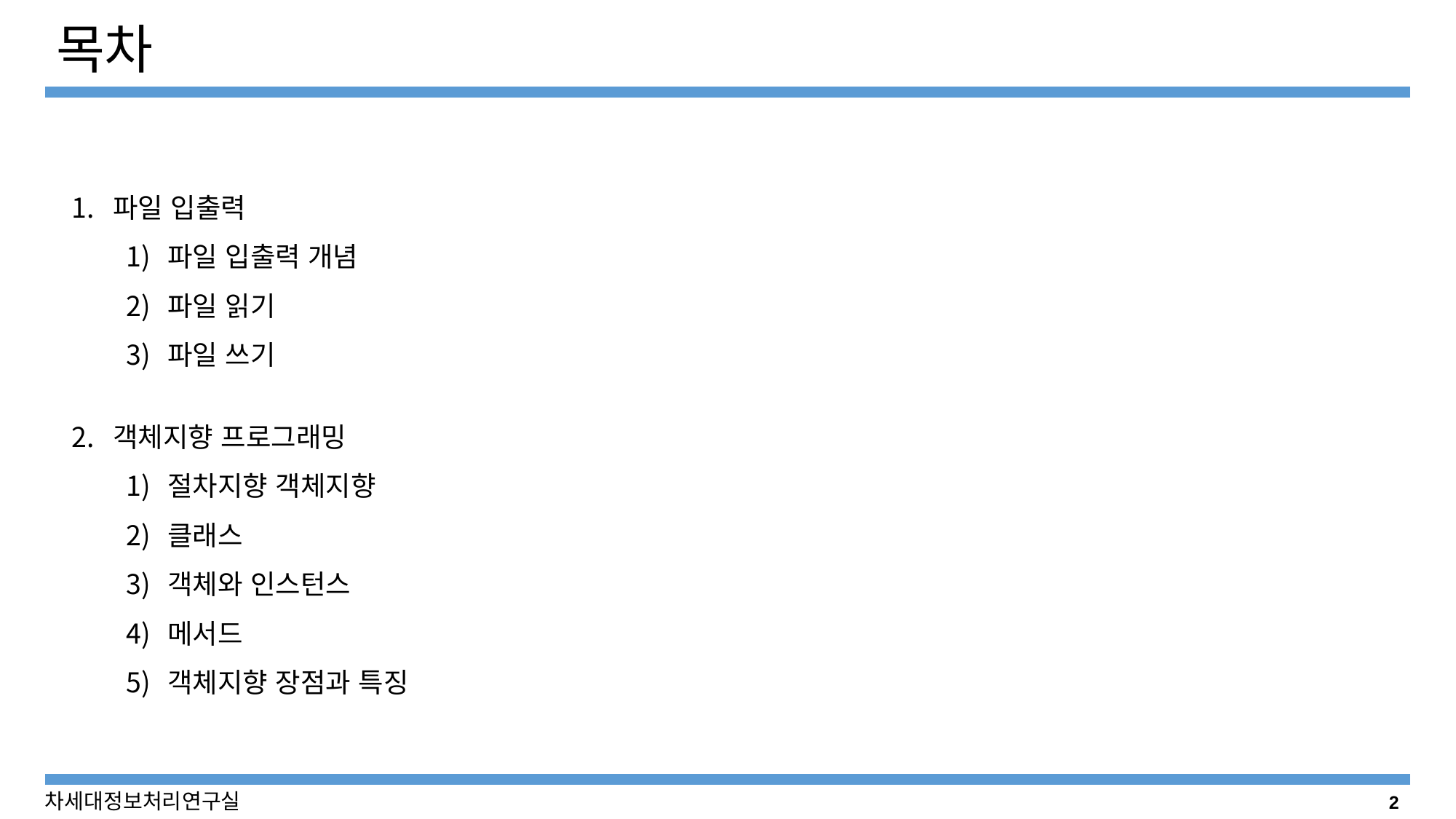

# 목차
파일 입출력
파일 입출력 개념
파일 읽기
파일 쓰기
객체지향 프로그래밍
절차지향 객체지향
클래스
객체와 인스턴스
메서드
객체지향 장점과 특징

2